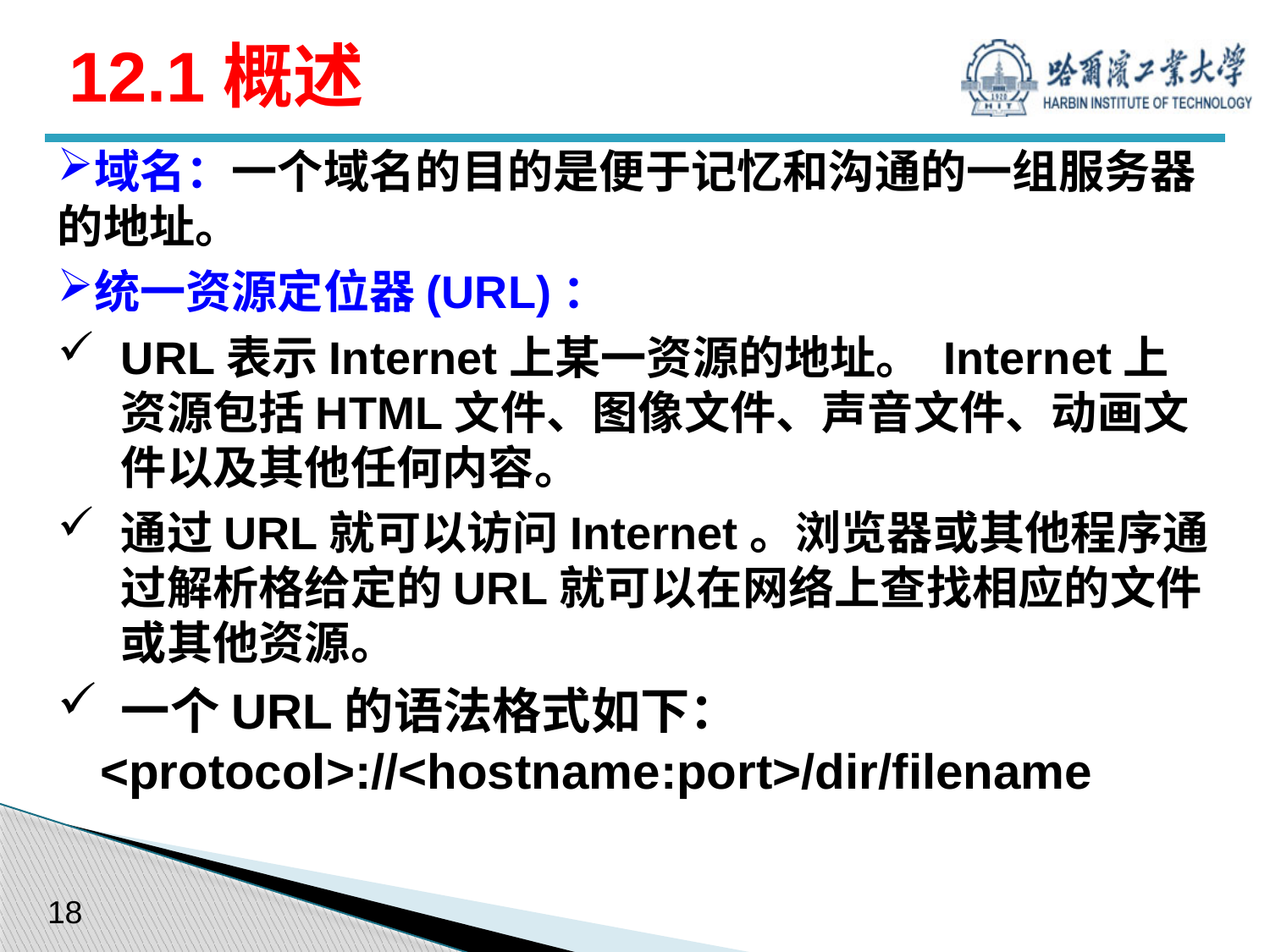

# 12.1概述
域名：一个域名的目的是便于记忆和沟通的一组服务器的地址。
统一资源定位器(URL)：
URL表示Internet上某一资源的地址。 Internet上资源包括HTML文件、图像文件、声音文件、动画文件以及其他任何内容。
通过URL就可以访问Internet。浏览器或其他程序通过解析格给定的URL就可以在网络上查找相应的文件或其他资源。
一个URL的语法格式如下：
  <protocol>://<hostname:port>/dir/filename